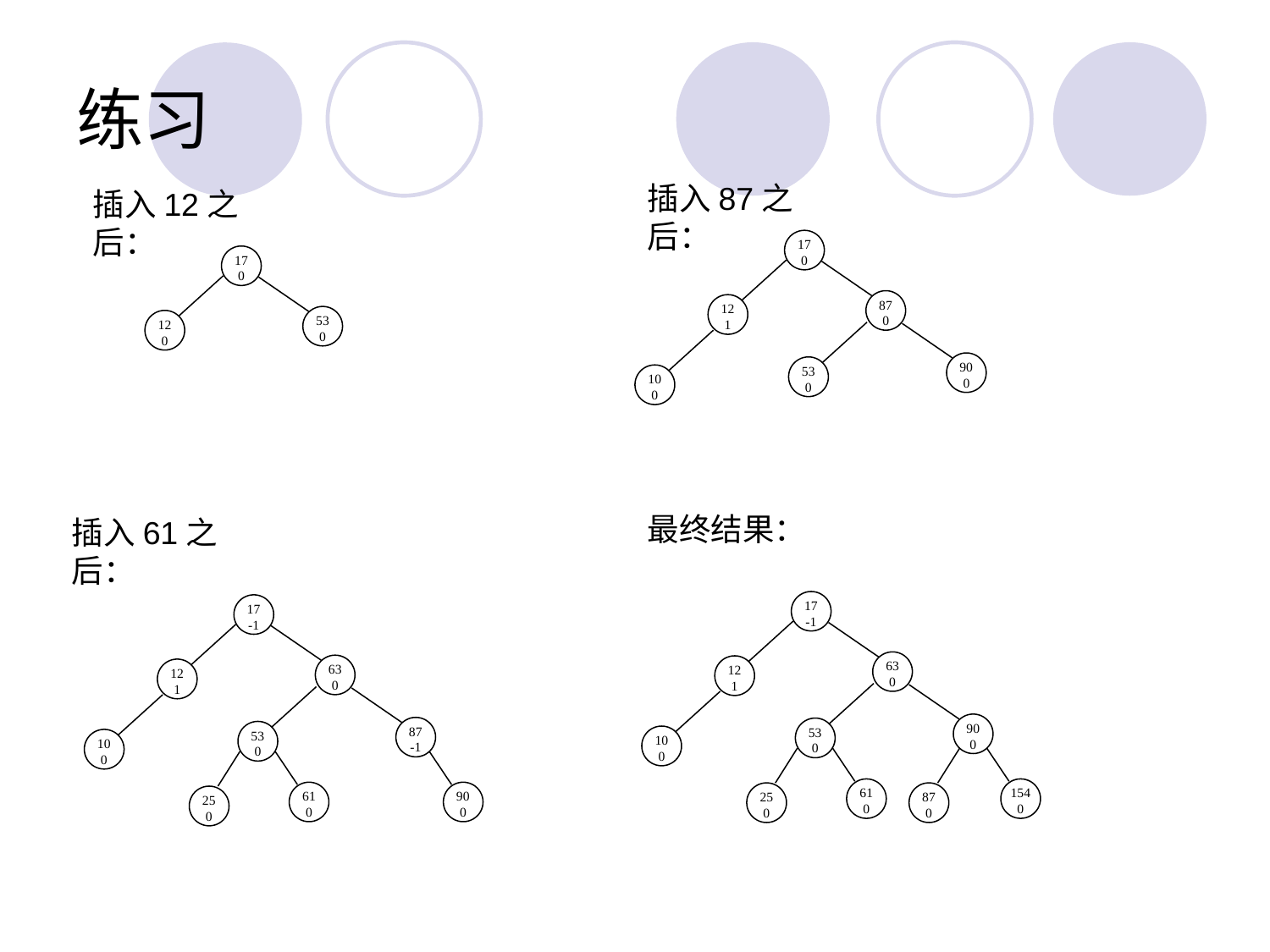

# 练习
插入87之后：
插入12之后：
17
0

87
0
12
1

90
0
53
0
10
0
17
0

53
0
12
0
最终结果：
插入61之后：
17
-1

63
0
12
1

90
0
53
0
10
0

61
0
154
0
25
0
87
0
17
-1

63
0
12
1

87
-1
53
0
10
0

61
0
90
0
25
0